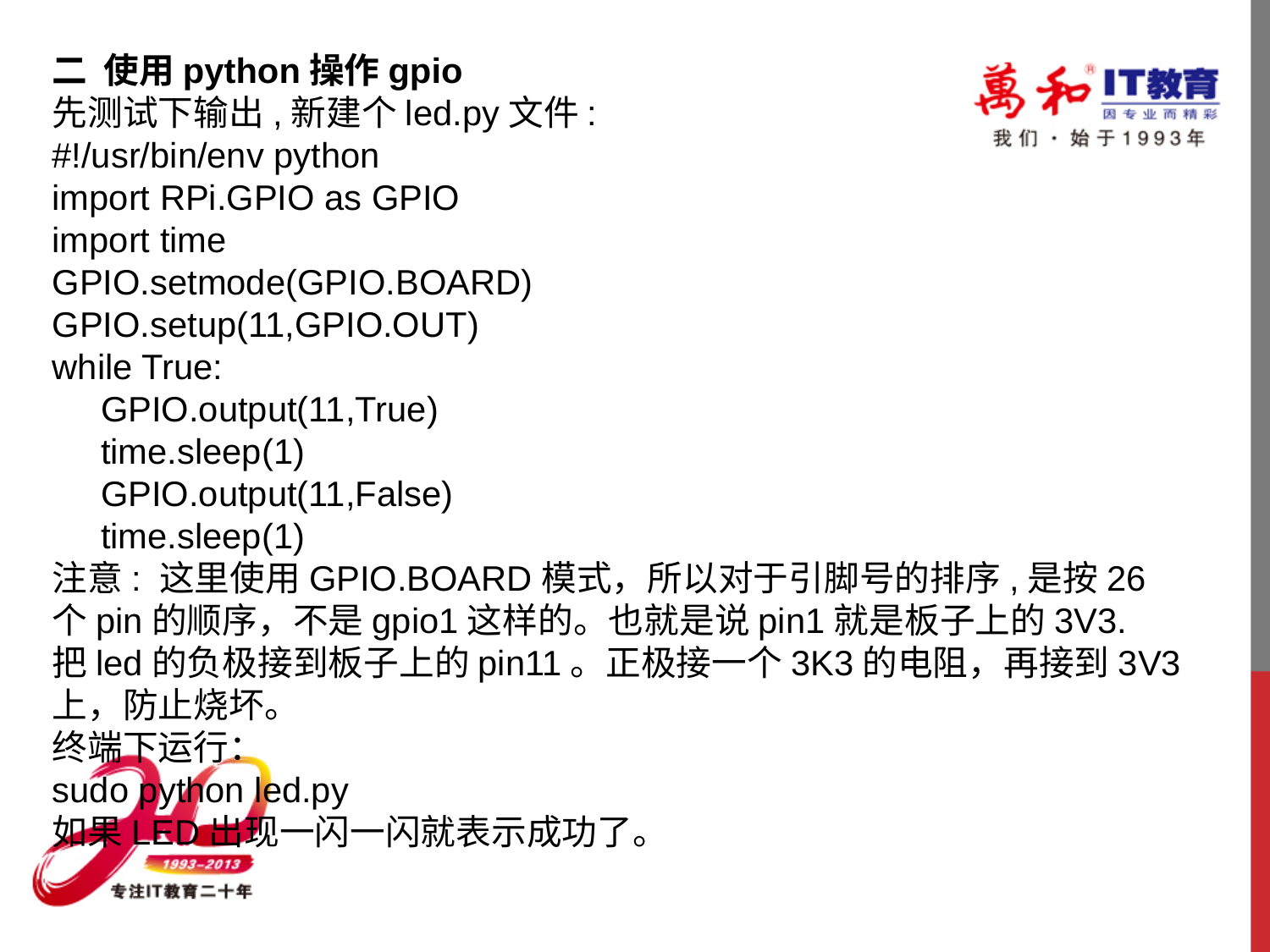

二  使用python操作gpio
先测试下输出,新建个led.py文件:
#!/usr/bin/env python
import RPi.GPIO as GPIO
import time
GPIO.setmode(GPIO.BOARD)
GPIO.setup(11,GPIO.OUT)
while True:
     GPIO.output(11,True)
     time.sleep(1)
     GPIO.output(11,False)
     time.sleep(1)
注意: 这里使用GPIO.BOARD模式，所以对于引脚号的排序,是按26个pin的顺序，不是gpio1这样的。也就是说pin1就是板子上的3V3.   把led的负极接到板子上的pin11。正极接一个3K3的电阻，再接到3V3上，防止烧坏。
终端下运行：
sudo python led.py
如果LED出现一闪一闪就表示成功了。